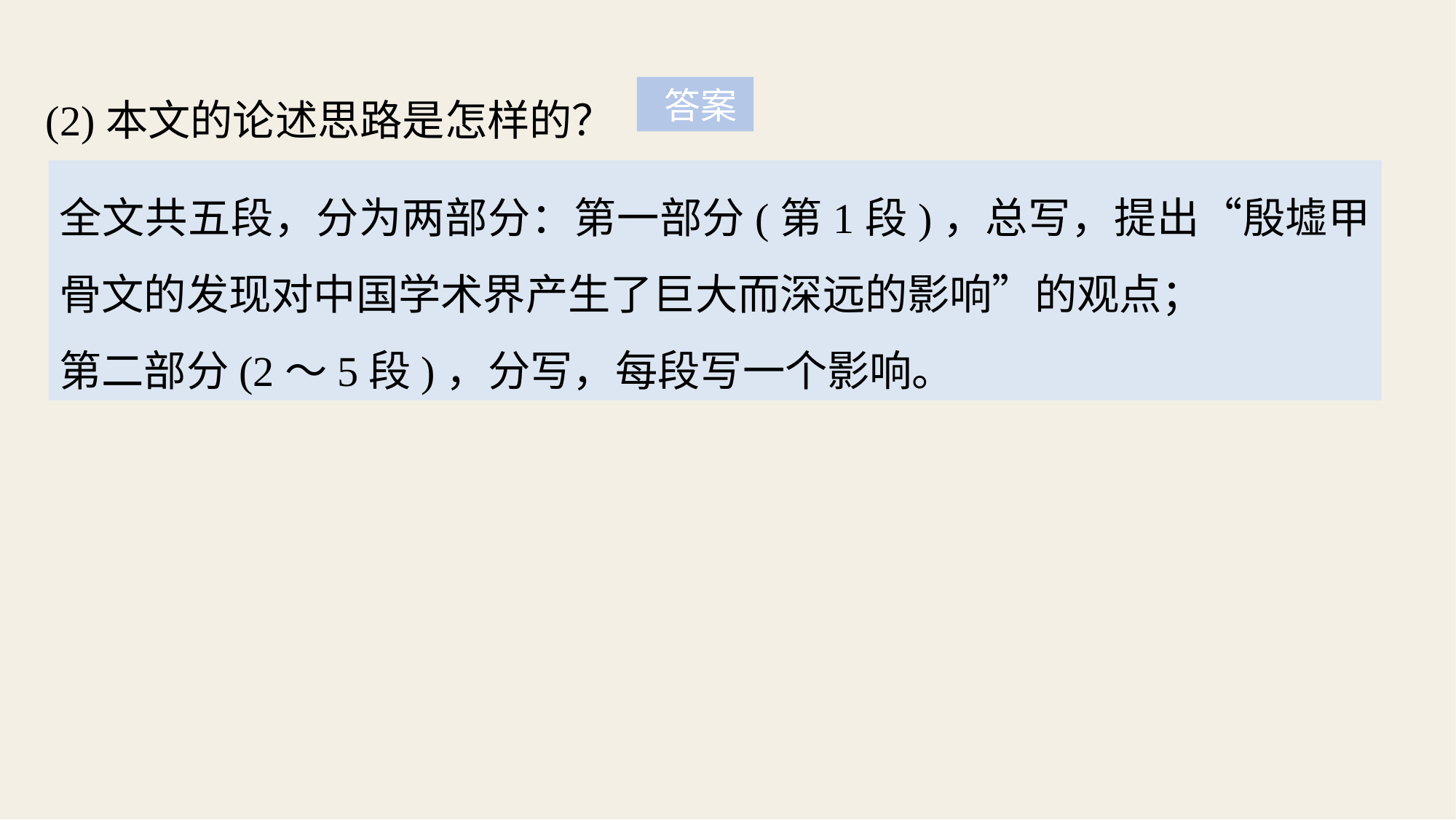

(2)本文的论述思路是怎样的？
 答案
全文共五段，分为两部分：第一部分(第1段)，总写，提出“殷墟甲骨文的发现对中国学术界产生了巨大而深远的影响”的观点；
第二部分(2～5段)，分写，每段写一个影响。